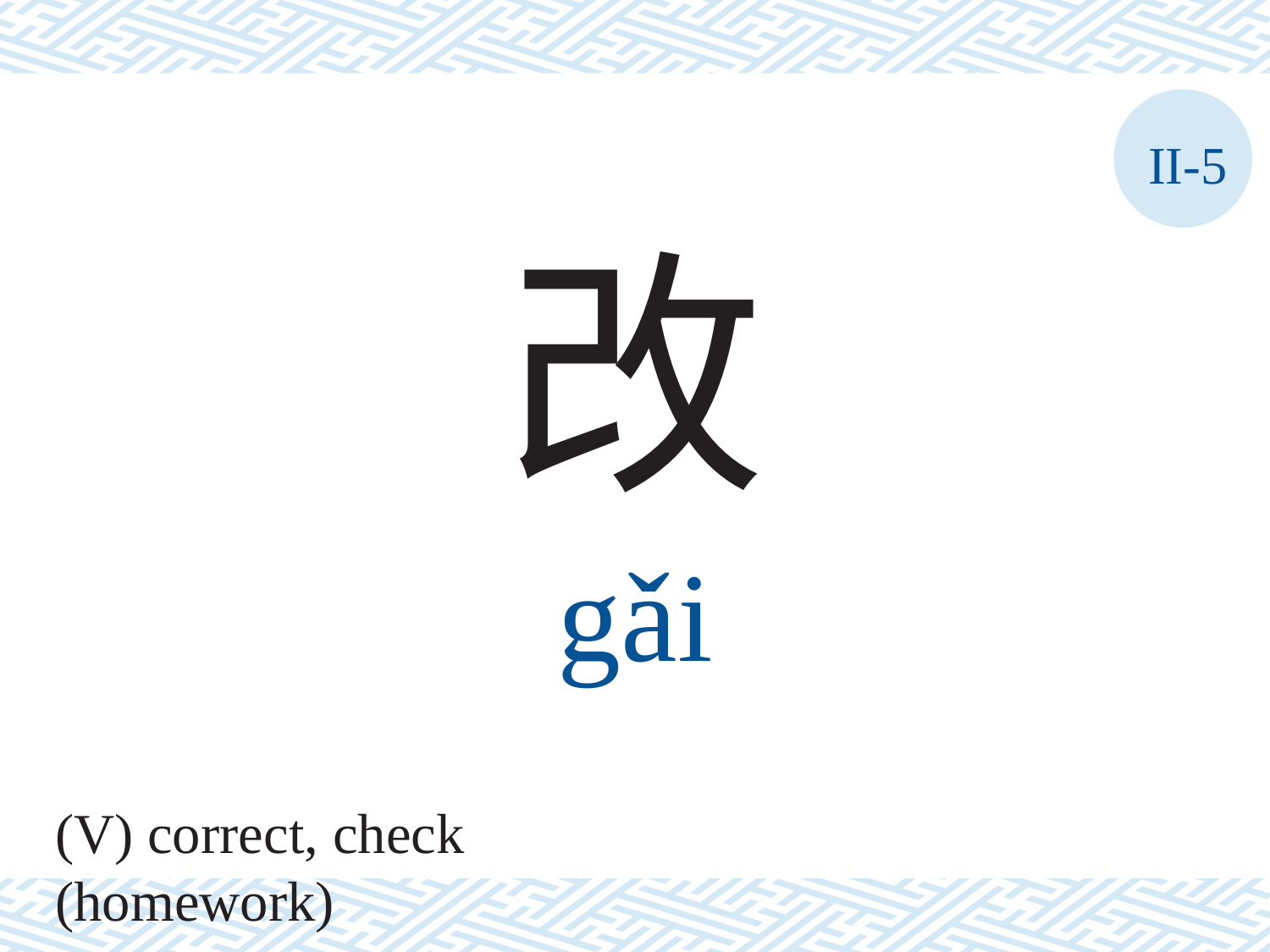

II-5
改
gǎi
(V) correct, check (homework)